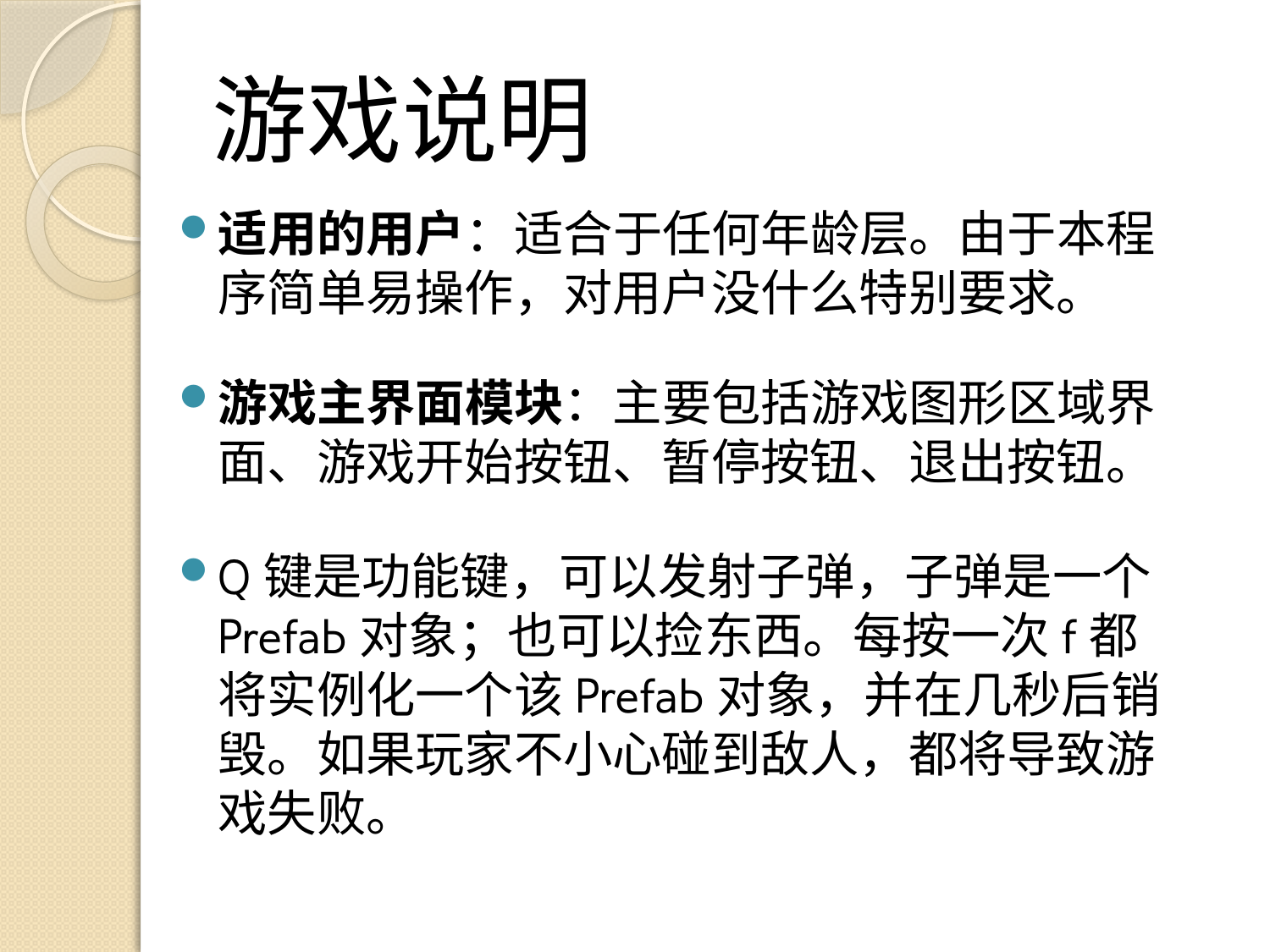

# 游戏说明
适用的用户：适合于任何年龄层。由于本程序简单易操作，对用户没什么特别要求。

游戏主界面模块：主要包括游戏图形区域界面、游戏开始按钮、暂停按钮、退出按钮。

Q键是功能键，可以发射子弹，子弹是一个Prefab对象；也可以捡东西。每按一次f都将实例化一个该Prefab对象，并在几秒后销毁。如果玩家不小心碰到敌人，都将导致游戏失败。